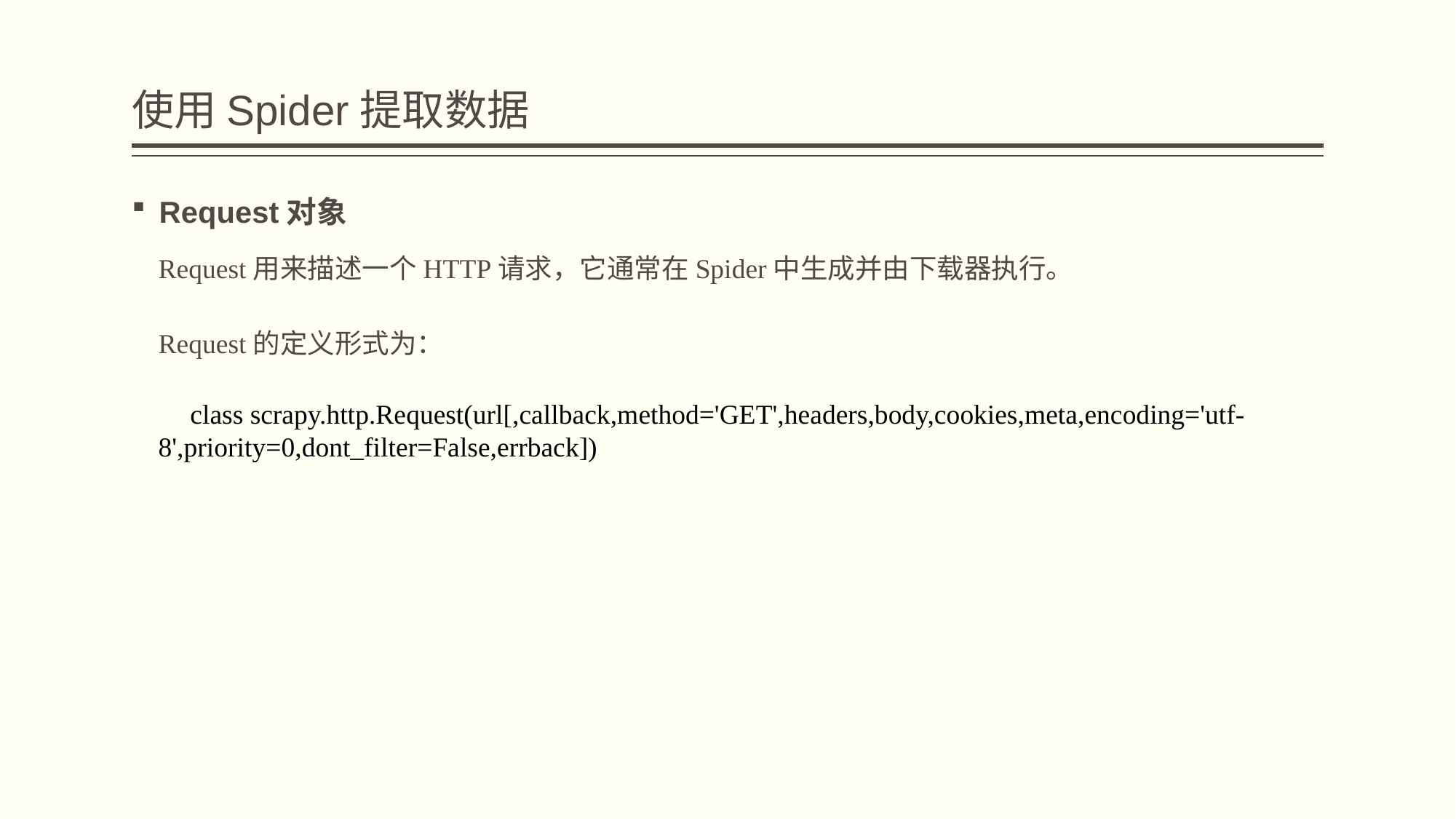

# 使用Spider提取数据
Request对象
Request用来描述一个HTTP请求，它通常在Spider中生成并由下载器执行。

Request的定义形式为：

class scrapy.http.Request(url[,callback,method='GET',headers,body,cookies,meta,encoding='utf-8',priority=0,dont_filter=False,errback])